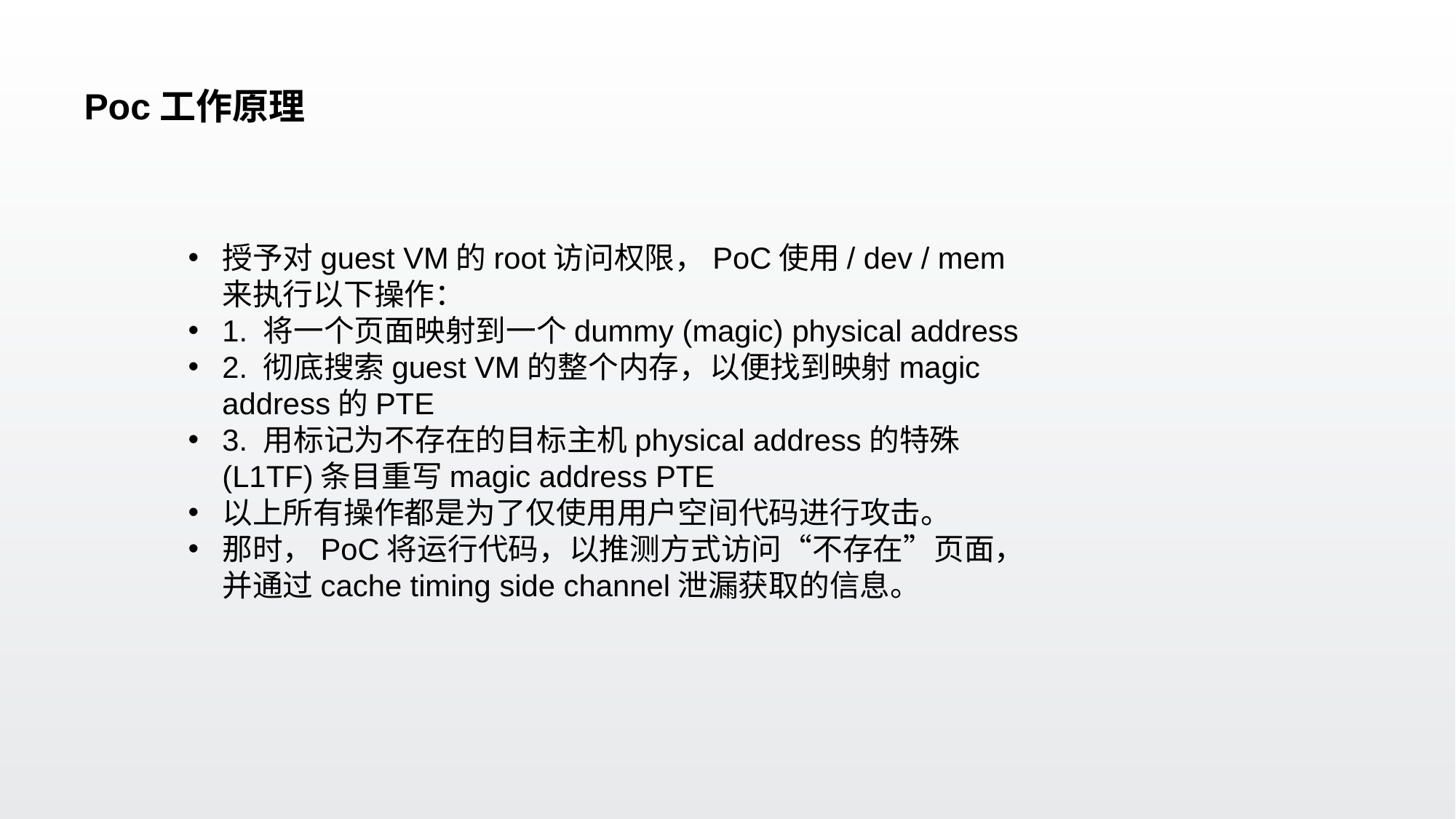

Poc工作原理
授予对guest VM的root访问权限，PoC使用/ dev / mem来执行以下操作：
1. 将一个页面映射到一个dummy (magic) physical address
2. 彻底搜索guest VM的整个内存，以便找到映射magic address的PTE
3. 用标记为不存在的目标主机physical address的特殊(L1TF)条目重写magic address PTE
以上所有操作都是为了仅使用用户空间代码进行攻击。
那时，PoC将运行代码，以推测方式访问“不存在”页面，并通过cache timing side channel泄漏获取的信息。